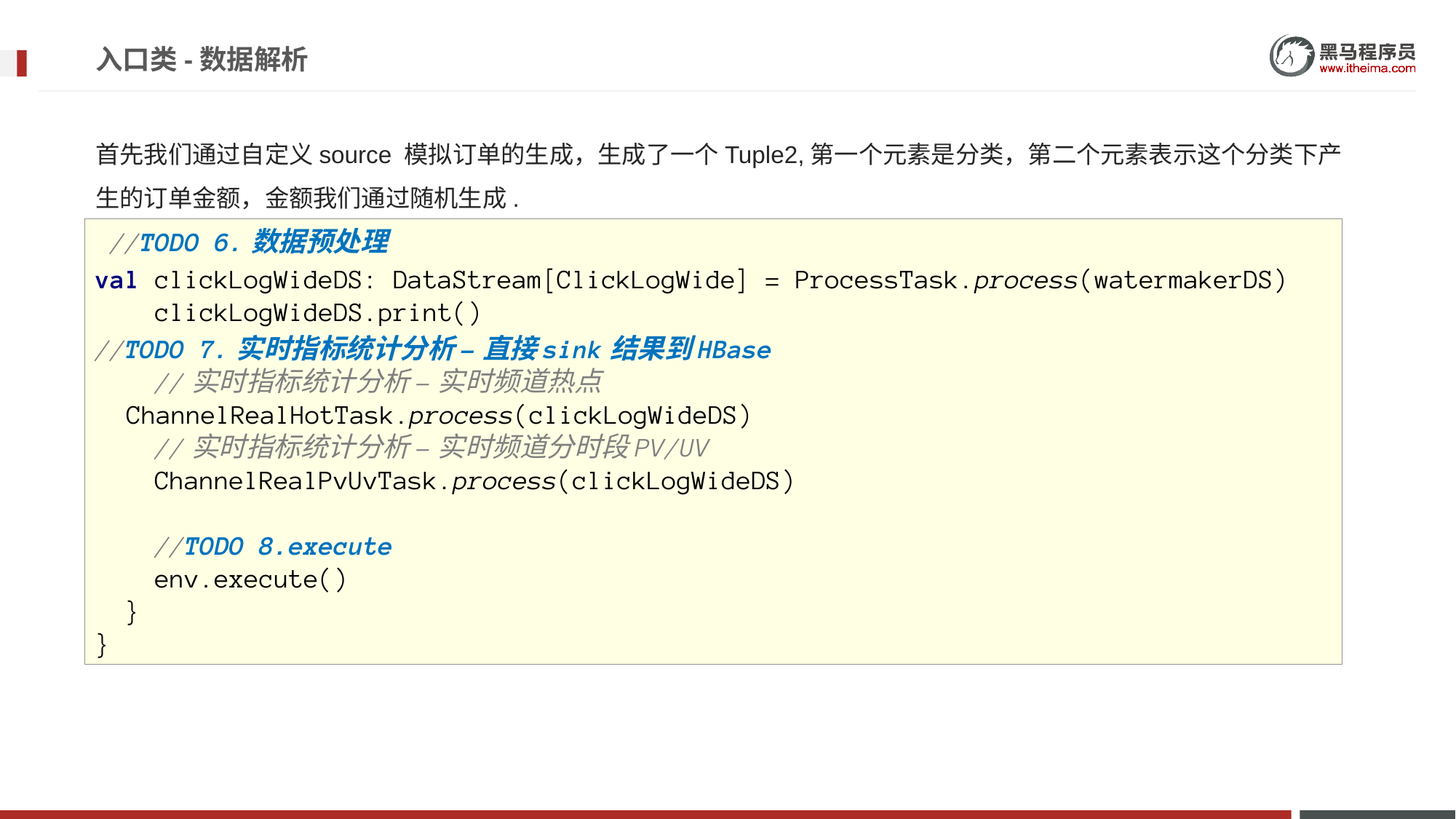

# 入口类-数据解析
首先我们通过自定义source 模拟订单的生成，生成了一个Tuple2,第一个元素是分类，第二个元素表示这个分类下产生的订单金额，金额我们通过随机生成.
 //TODO 6.数据预处理
val clickLogWideDS: DataStream[ClickLogWide] = ProcessTask.process(watermakerDS)
    clickLogWideDS.print()
//TODO 7.实时指标统计分析-直接sink结果到HBase
    //实时指标统计分析-实时频道热点
    ChannelRealHotTask.process(clickLogWideDS)
    //实时指标统计分析-实时频道分时段PV/UV
    ChannelRealPvUvTask.process(clickLogWideDS)
    //TODO 8.execute
    env.execute()
  }
}